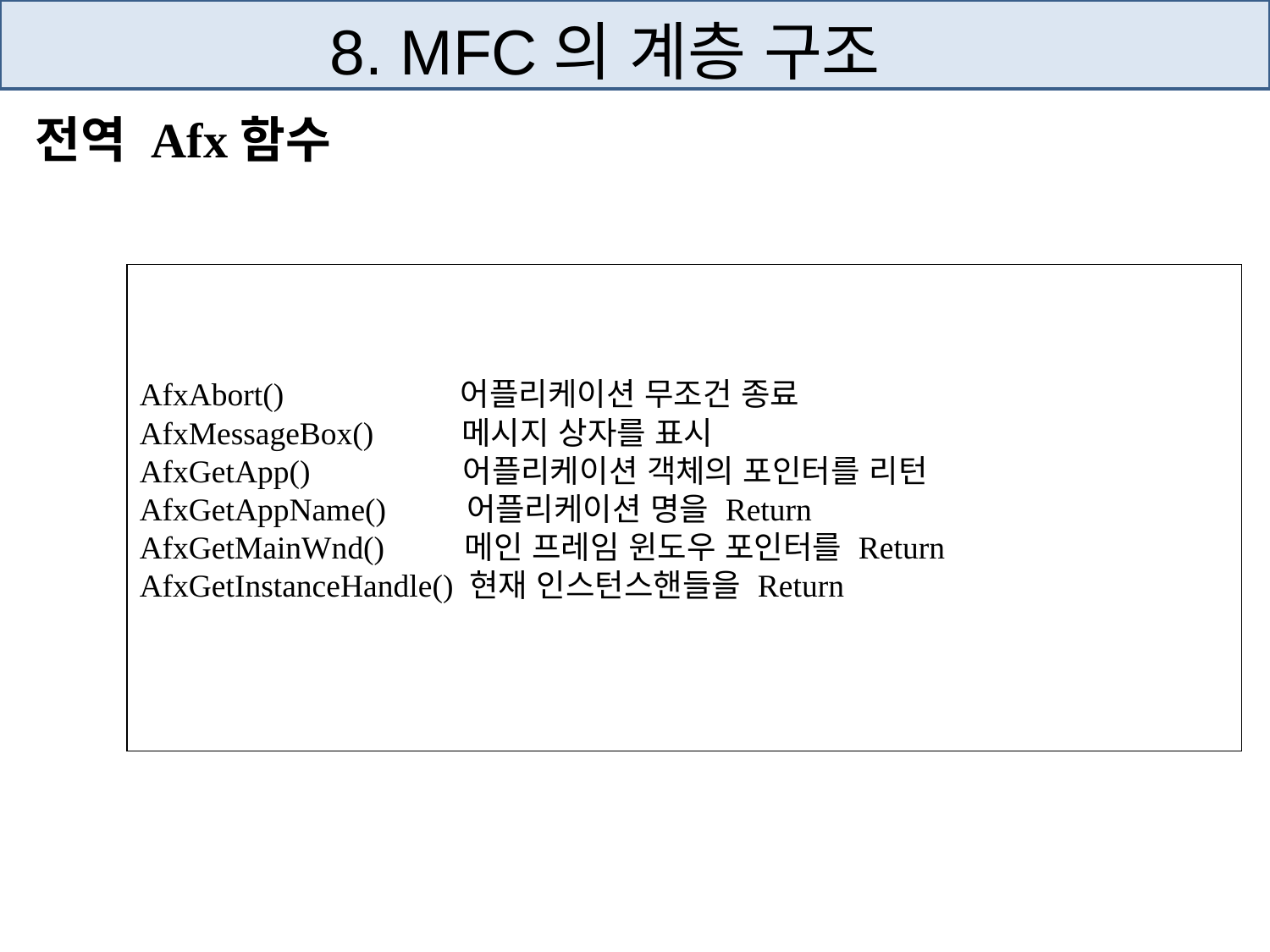

# 8. MFC의 계층 구조
 전역 Afx함수
AfxAbort()                     어플리케이션 무조건 종료
AfxMessageBox()          메시지 상자를 표시
AfxGetApp()                  어플리케이션 객체의 포인터를 리턴
AfxGetAppName()         어플리케이션 명을 Return
AfxGetMainWnd()         메인 프레임 윈도우 포인터를 Return
AfxGetInstanceHandle() 현재 인스턴스핸들을 Return